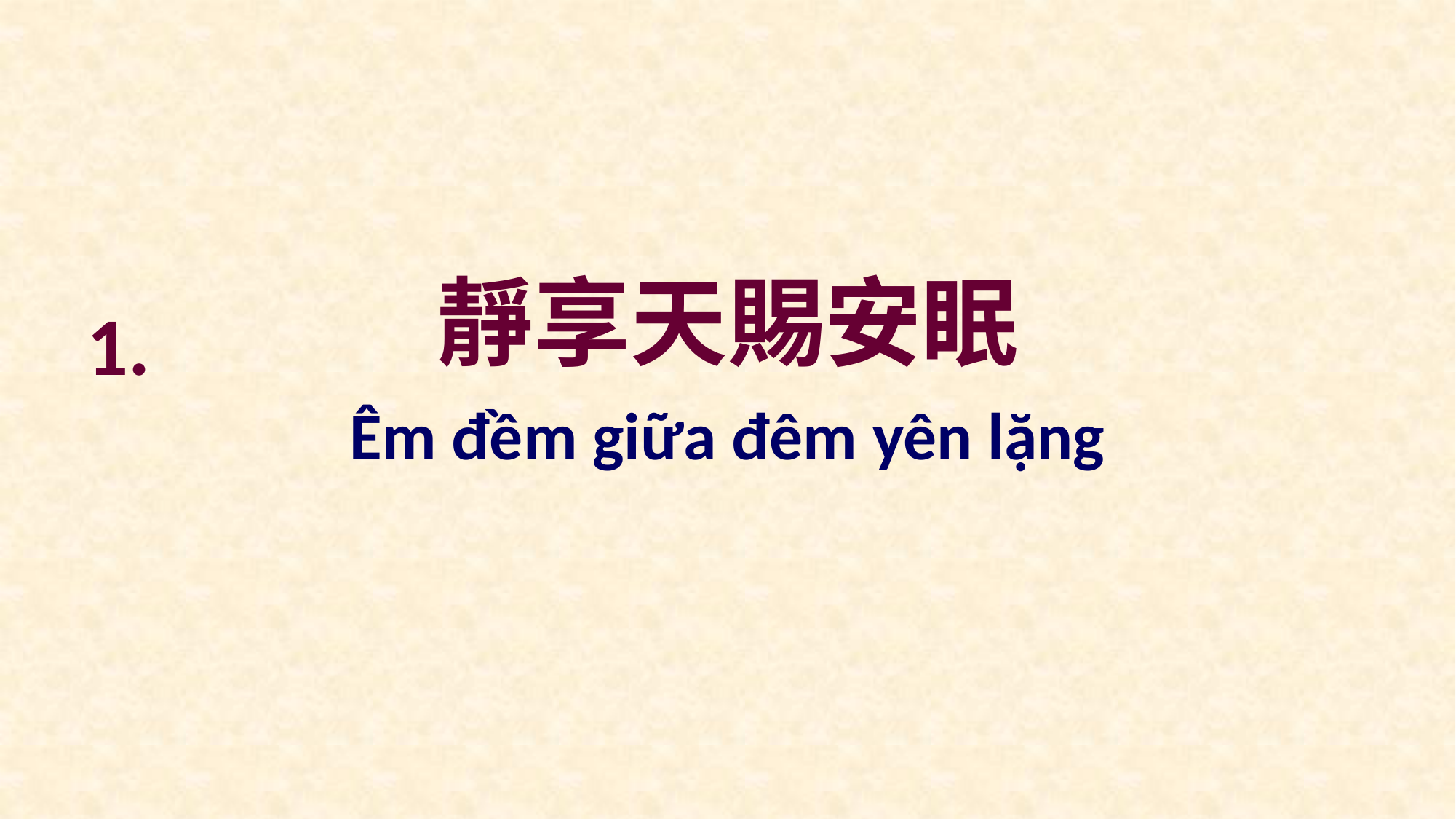

靜享天賜安眠
1.
Êm đềm giữa đêm yên lặng